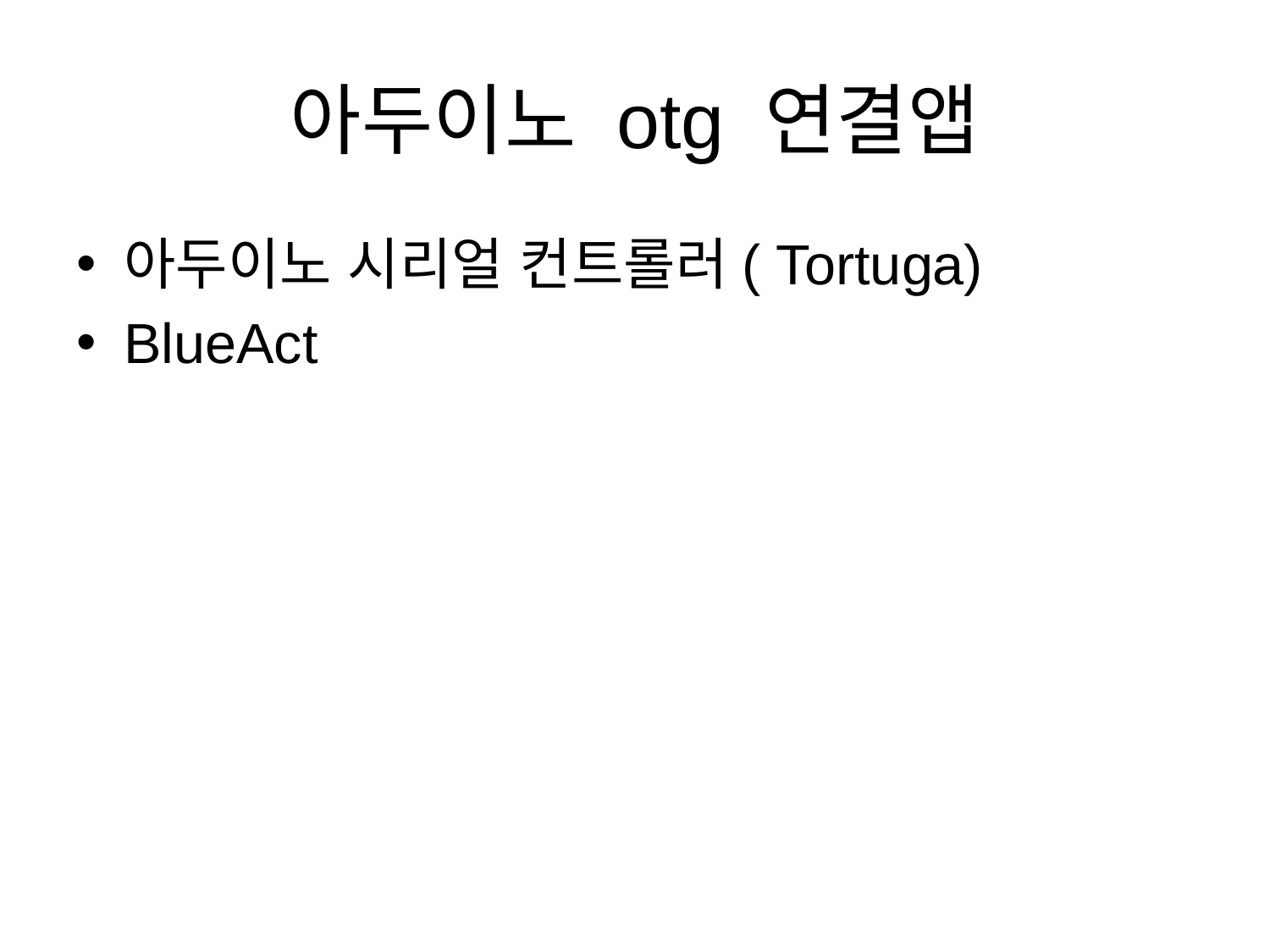

# 아두이노 otg 연결앱
아두이노 시리얼 컨트롤러( Tortuga)
BlueAct